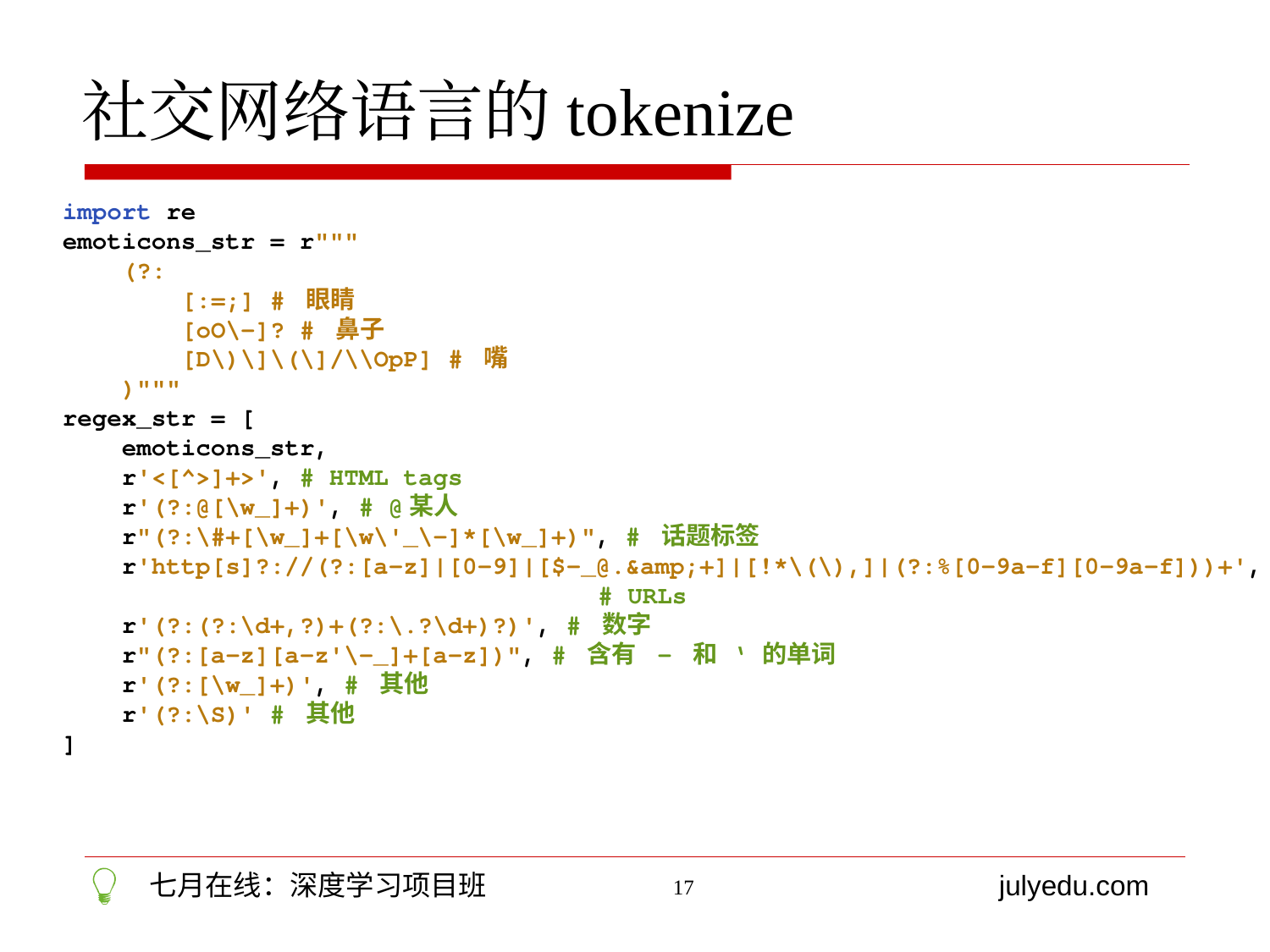

社交网络语言的tokenize
import re
emoticons_str = r"""
    (?:
        [:=;] # 眼睛
        [oO\-]? # 鼻子
        [D\)\]\(\]/\\OpP] # 嘴
    )"""
regex_str = [
    emoticons_str,
    r'<[^>]+>', # HTML tags
    r'(?:@[\w_]+)', # @某人
    r"(?:\#+[\w_]+[\w\'_\-]*[\w_]+)", # 话题标签
    r'http[s]?://(?:[a-z]|[0-9]|[$-_@.&amp;+]|[!*\(\),]|(?:%[0-9a-f][0-9a-f]))+',
                   # URLs
    r'(?:(?:\d+,?)+(?:\.?\d+)?)', # 数字
    r"(?:[a-z][a-z'\-_]+[a-z])", # 含有 - 和 ‘ 的单词
    r'(?:[\w_]+)', # 其他
    r'(?:\S)' # 其他
]
17